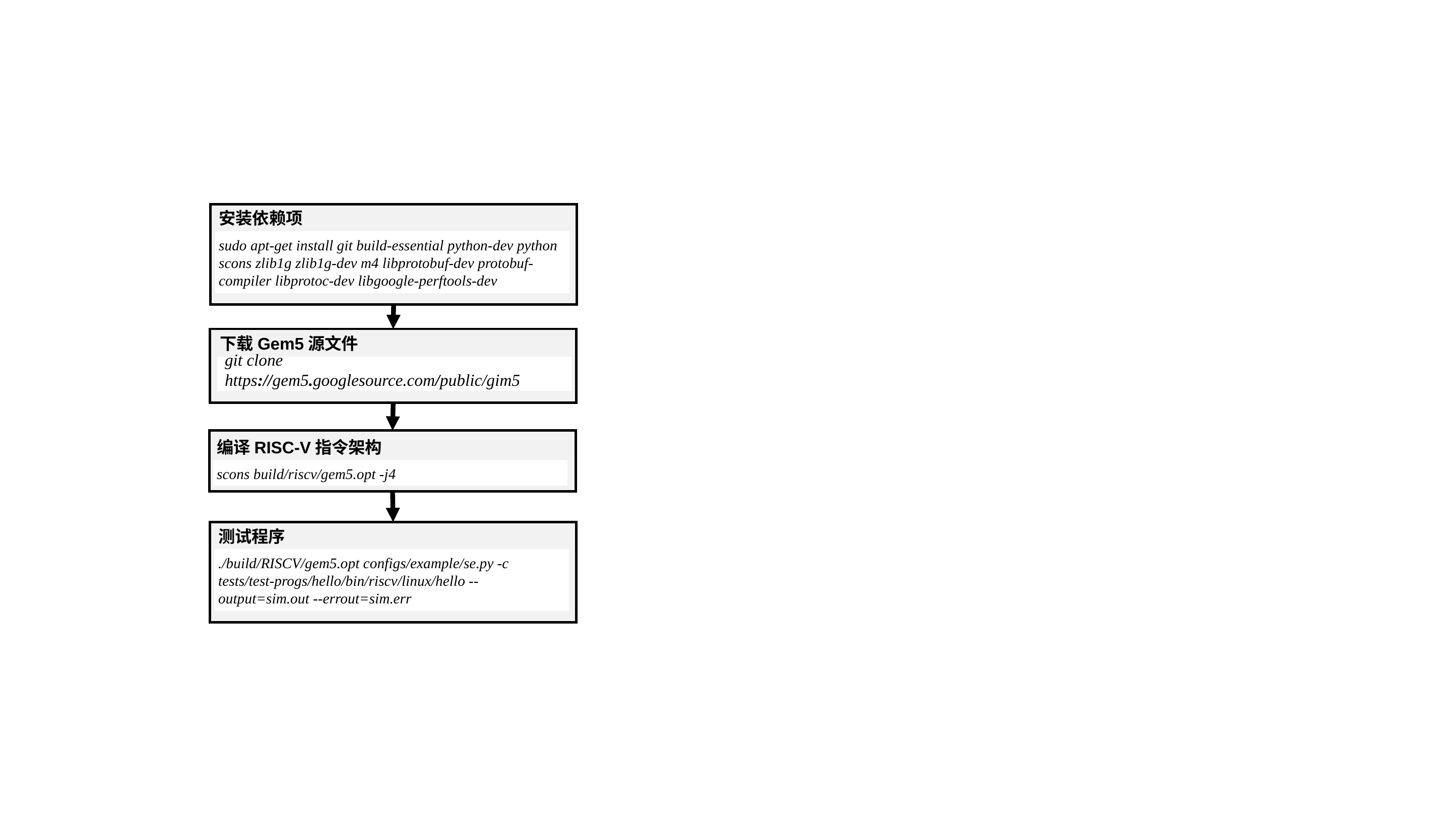

安装依赖项

sudo apt-get install git build-essential python-dev python scons zlib1g zlib1g-dev m4 libprotobuf-dev protobuf-compiler libprotoc-dev libgoogle-perftools-dev

下载Gem5源文件
git clone https://gem5.googlesource.com/public/gim5

编译RISC-V指令架构

scons build/riscv/gem5.opt -j4

测试程序

./build/RISCV/gem5.opt configs/example/se.py -c tests/test-progs/hello/bin/riscv/linux/hello --output=sim.out --errout=sim.err